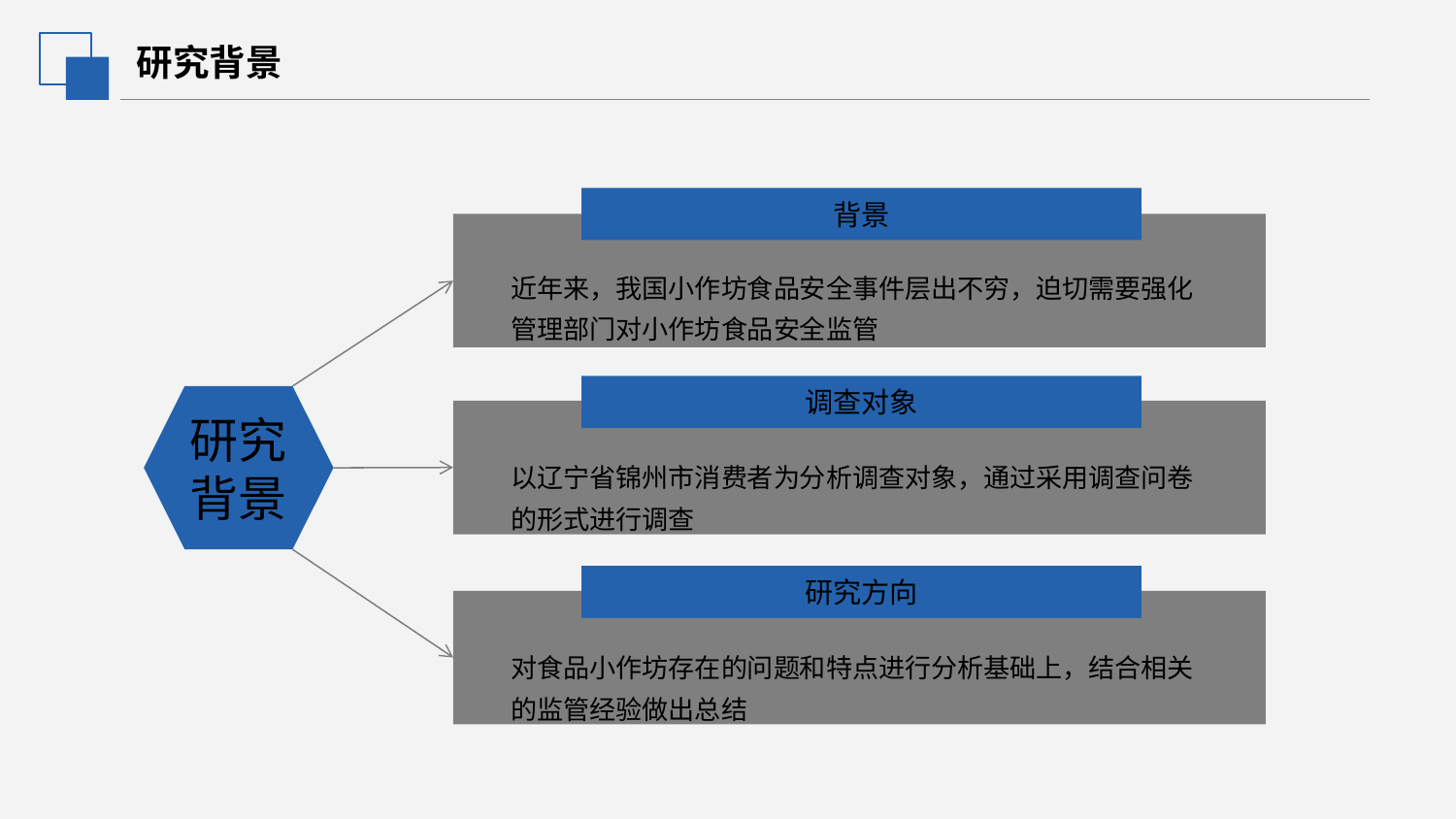

研究背景
背景

近年来，我国小作坊食品安全事件层出不穷，迫切需要强化管理部门对小作坊食品安全监管
调查对象
研究背景

以辽宁省锦州市消费者为分析调查对象，通过采用调查问卷的形式进行调查
研究方向

对食品小作坊存在的问题和特点进行分析基础上，结合相关的监管经验做出总结